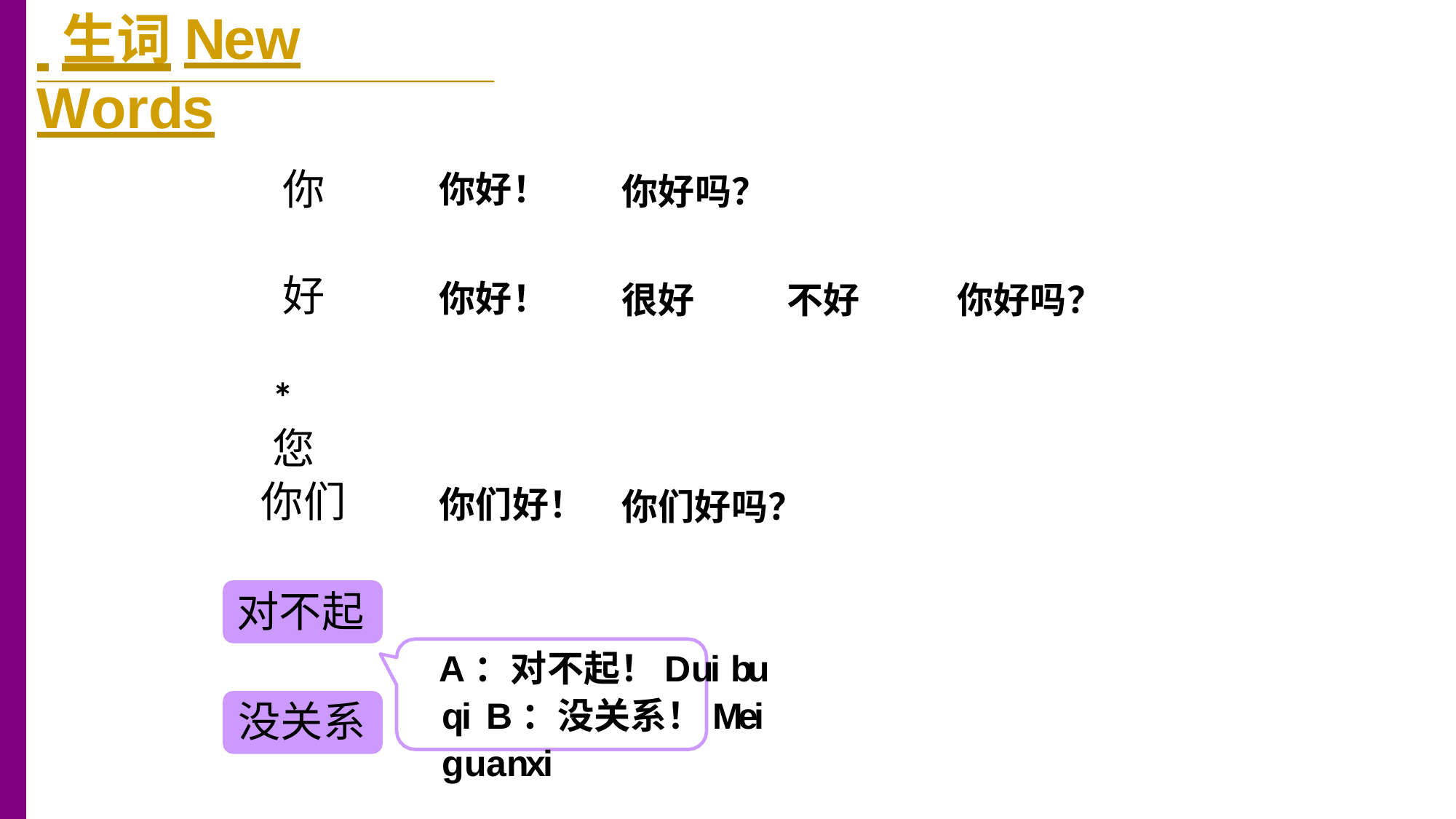

# 生词New Words

你
你好！
你好吗？
好
你好！
很好
不好
你好吗？
*您
你们
你们好！
你们好吗？

对不起
A：对不起！Dui bu qi  B：没关系！Mei guanxi

没关系